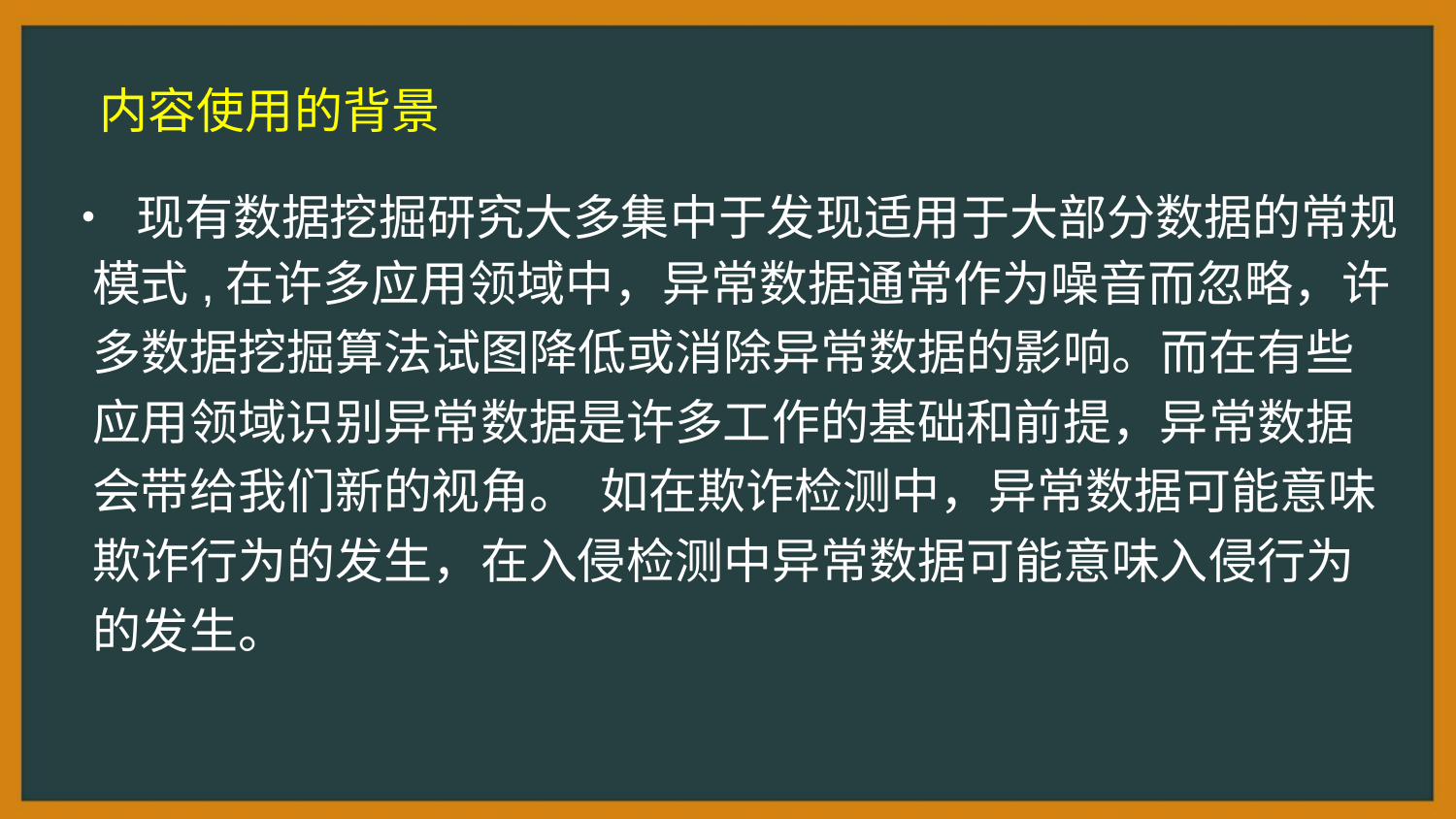

内容使用的背景
• 现有数据挖掘研究大多集中于发现适用于大部分数据的常规
模式,在许多应用领域中，异常数据通常作为噪音而忽略，许
多数据挖掘算法试图降低或消除异常数据的影响。而在有些
应用领域识别异常数据是许多工作的基础和前提，异常数据
会带给我们新的视角。 如在欺诈检测中，异常数据可能意味
欺诈行为的发生，在入侵检测中异常数据可能意味入侵行为
的发生。